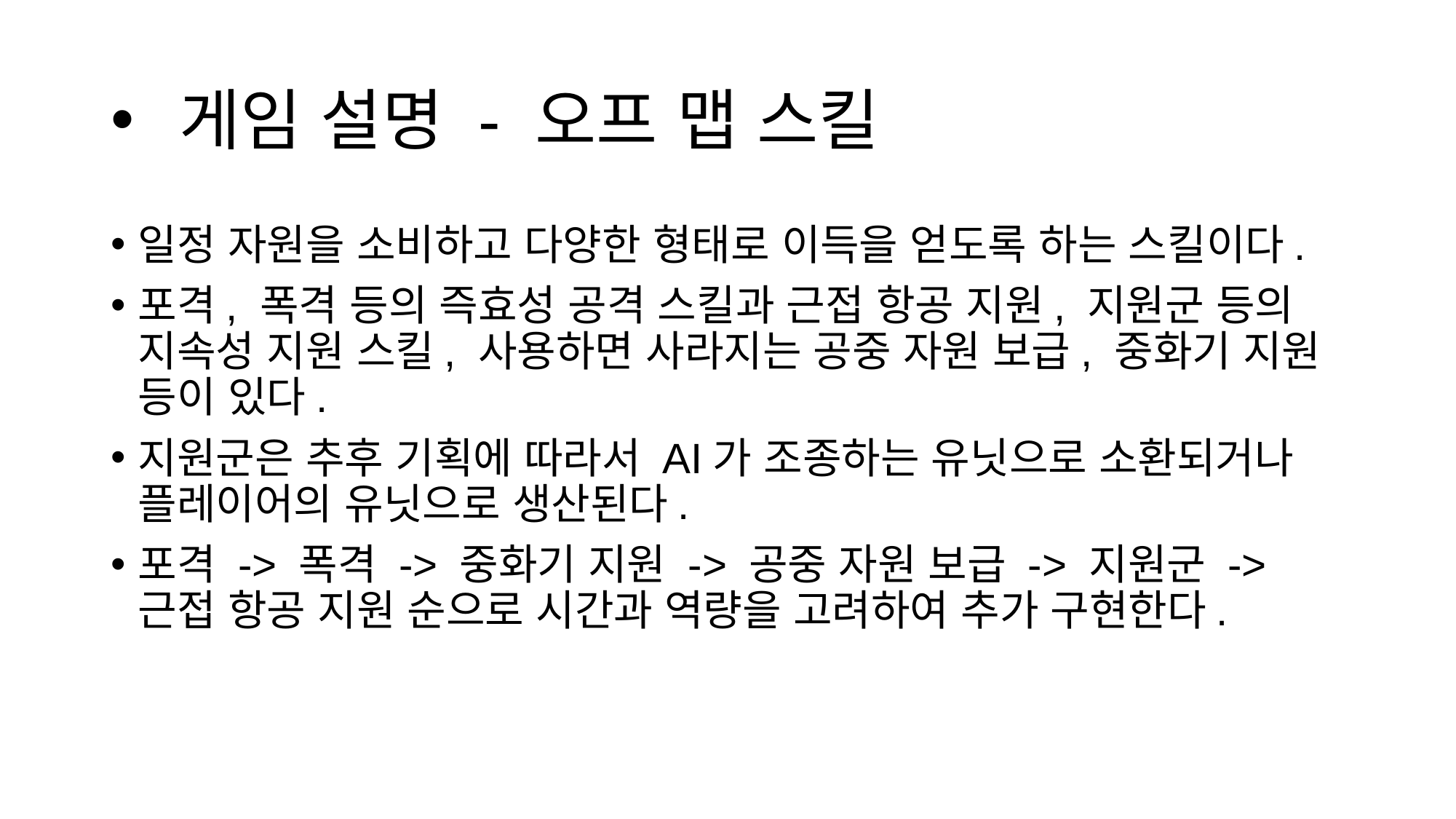

# 게임 설명 - 오프 맵 스킬
일정 자원을 소비하고 다양한 형태로 이득을 얻도록 하는 스킬이다.
포격, 폭격 등의 즉효성 공격 스킬과 근접 항공 지원, 지원군 등의 지속성 지원 스킬, 사용하면 사라지는 공중 자원 보급, 중화기 지원 등이 있다.
지원군은 추후 기획에 따라서 AI가 조종하는 유닛으로 소환되거나 플레이어의 유닛으로 생산된다.
포격 -> 폭격 -> 중화기 지원 -> 공중 자원 보급 -> 지원군 -> 근접 항공 지원 순으로 시간과 역량을 고려하여 추가 구현한다.